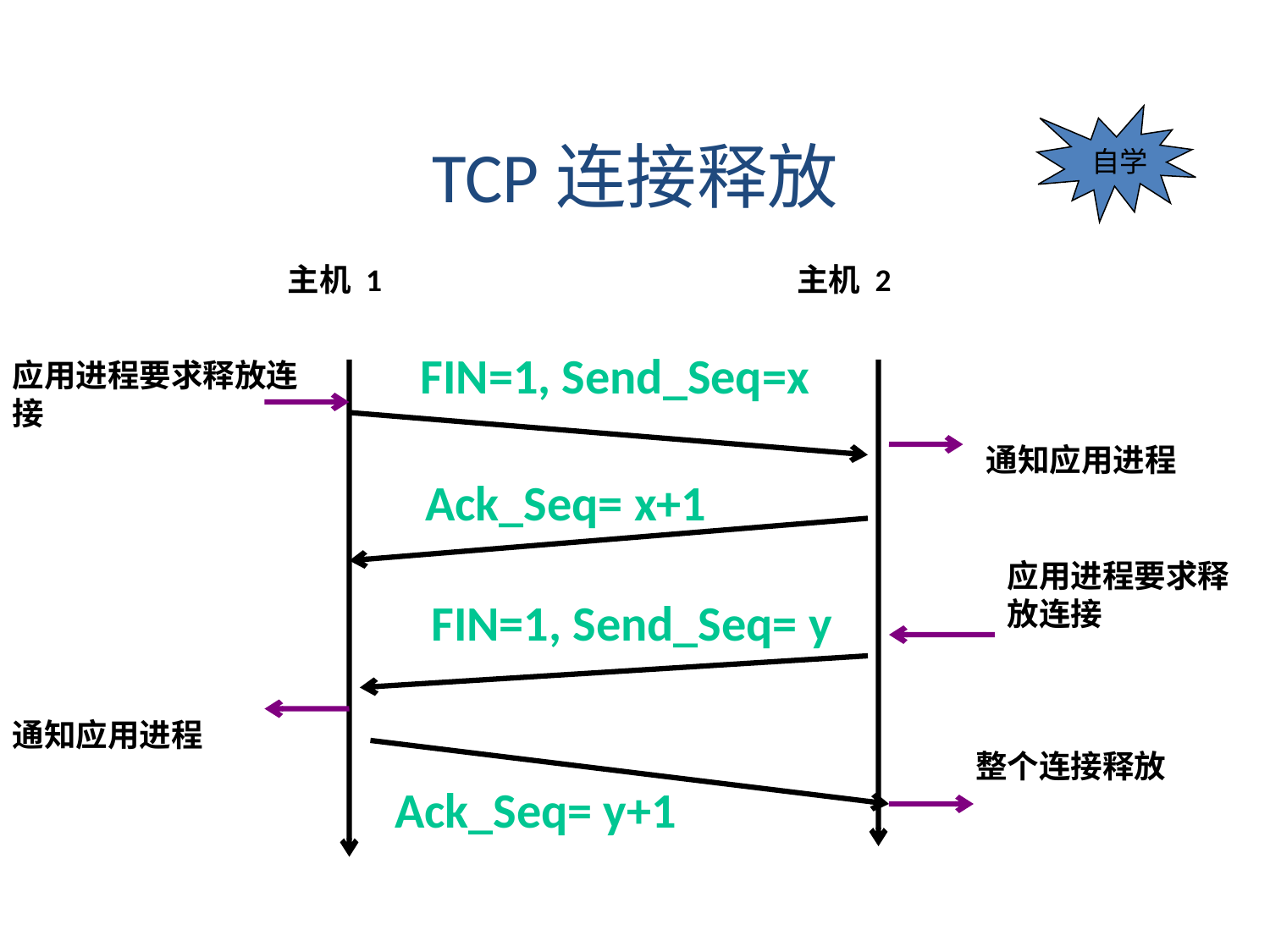

自学
TCP连接释放
主机 1
主机 2
FIN=1, Send_Seq=x
应用进程要求释放连接

通知应用进程

Ack_Seq= x+1

应用进程要求释放连接
FIN=1, Send_Seq= y

通知应用进程

整个连接释放
Ack_Seq= y+1